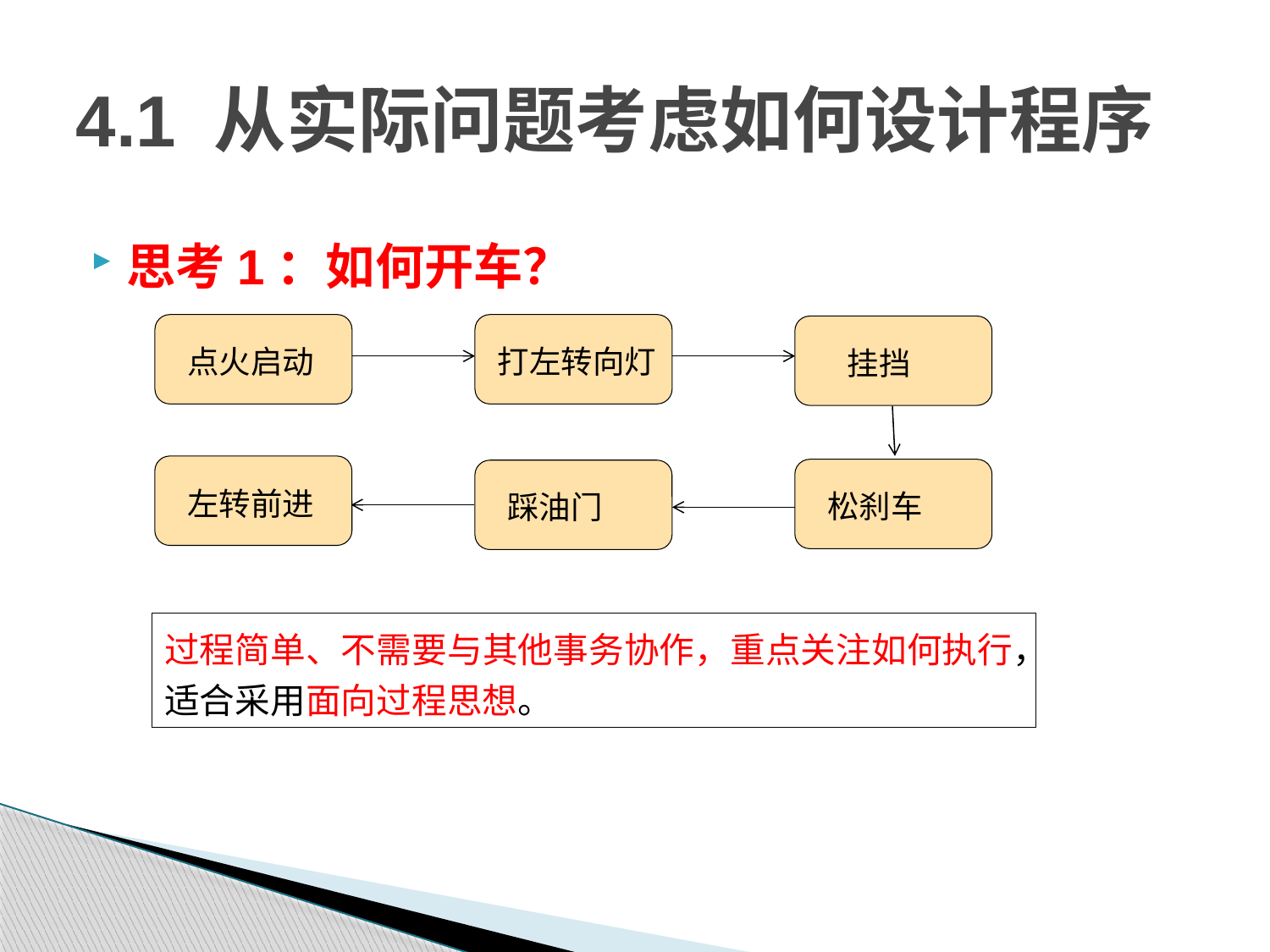

# 4.1 从实际问题考虑如何设计程序
思考1：如何开车？

点火启动

打左转向灯

挂挡

左转前进

松刹车

踩油门
过程简单、不需要与其他事务协作，重点关注如何执行，适合采用面向过程思想。